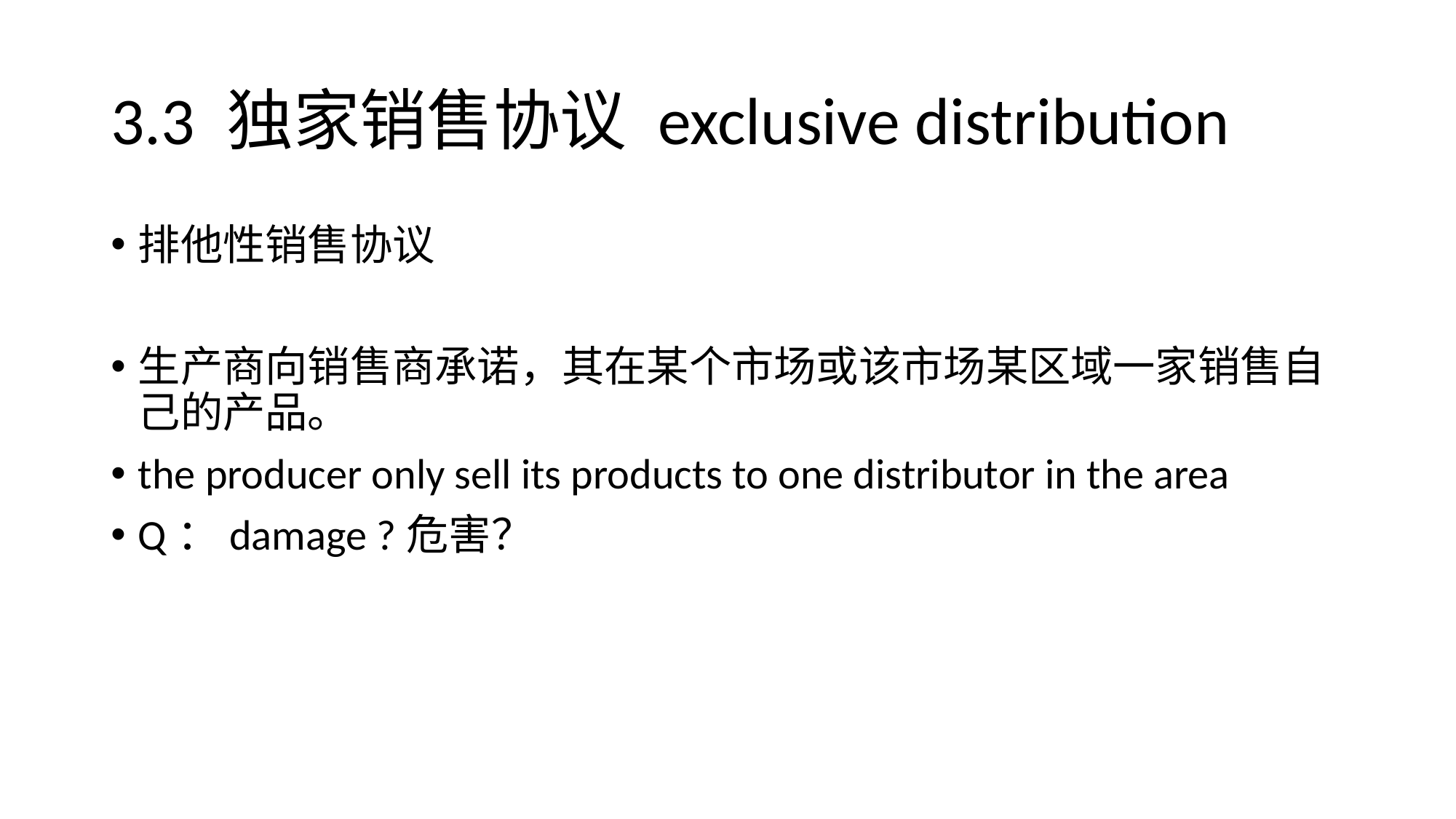

# 3.3 独家销售协议 exclusive distribution
排他性销售协议

生产商向销售商承诺，其在某个市场或该市场某区域一家销售自己的产品。
the producer only sell its products to one distributor in the area
Q：damage ?危害？